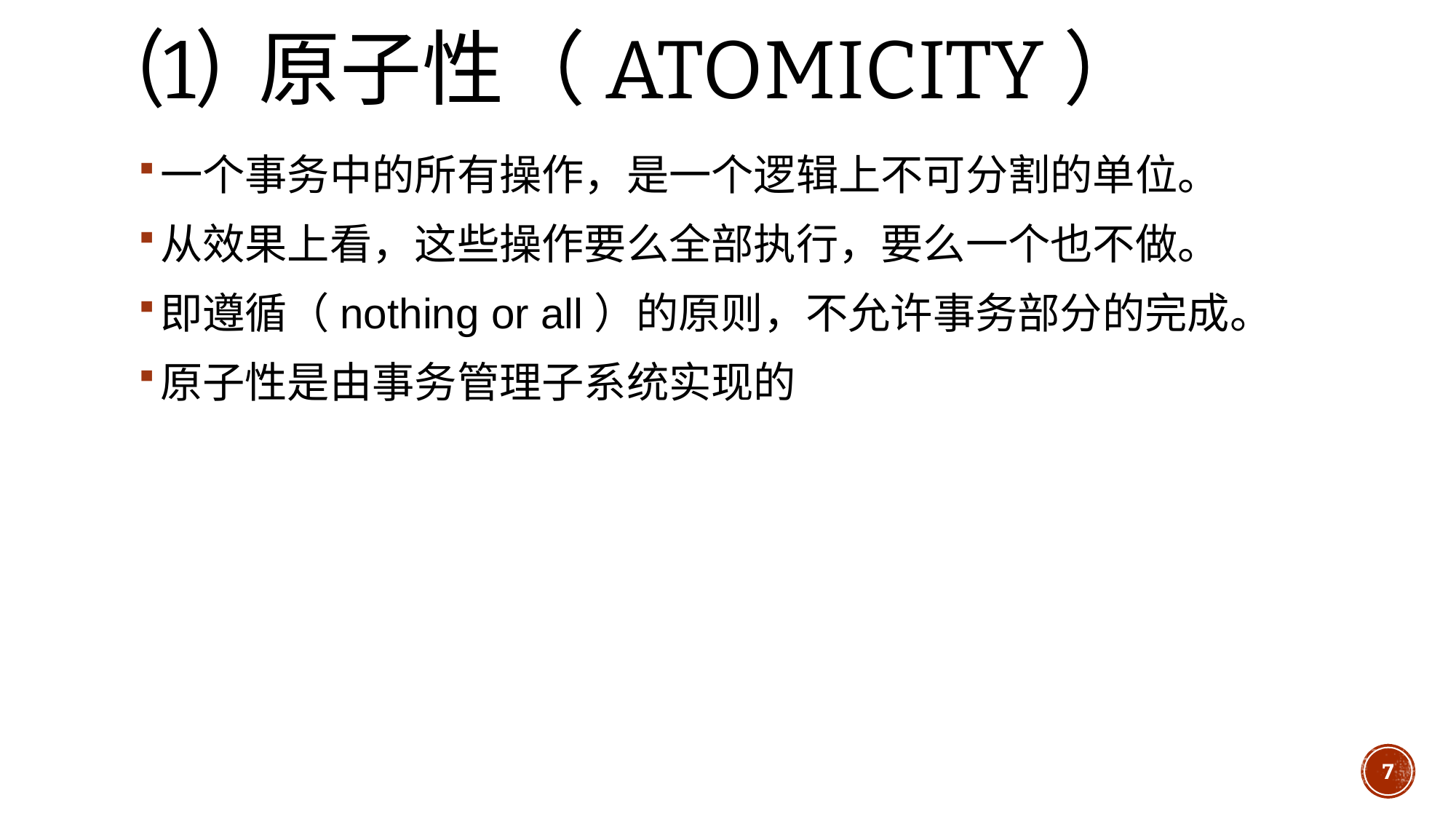

# (1) 原子性（Atomicity）
一个事务中的所有操作，是一个逻辑上不可分割的单位。
从效果上看，这些操作要么全部执行，要么一个也不做。
即遵循（nothing or all）的原则，不允许事务部分的完成。
原子性是由事务管理子系统实现的

7